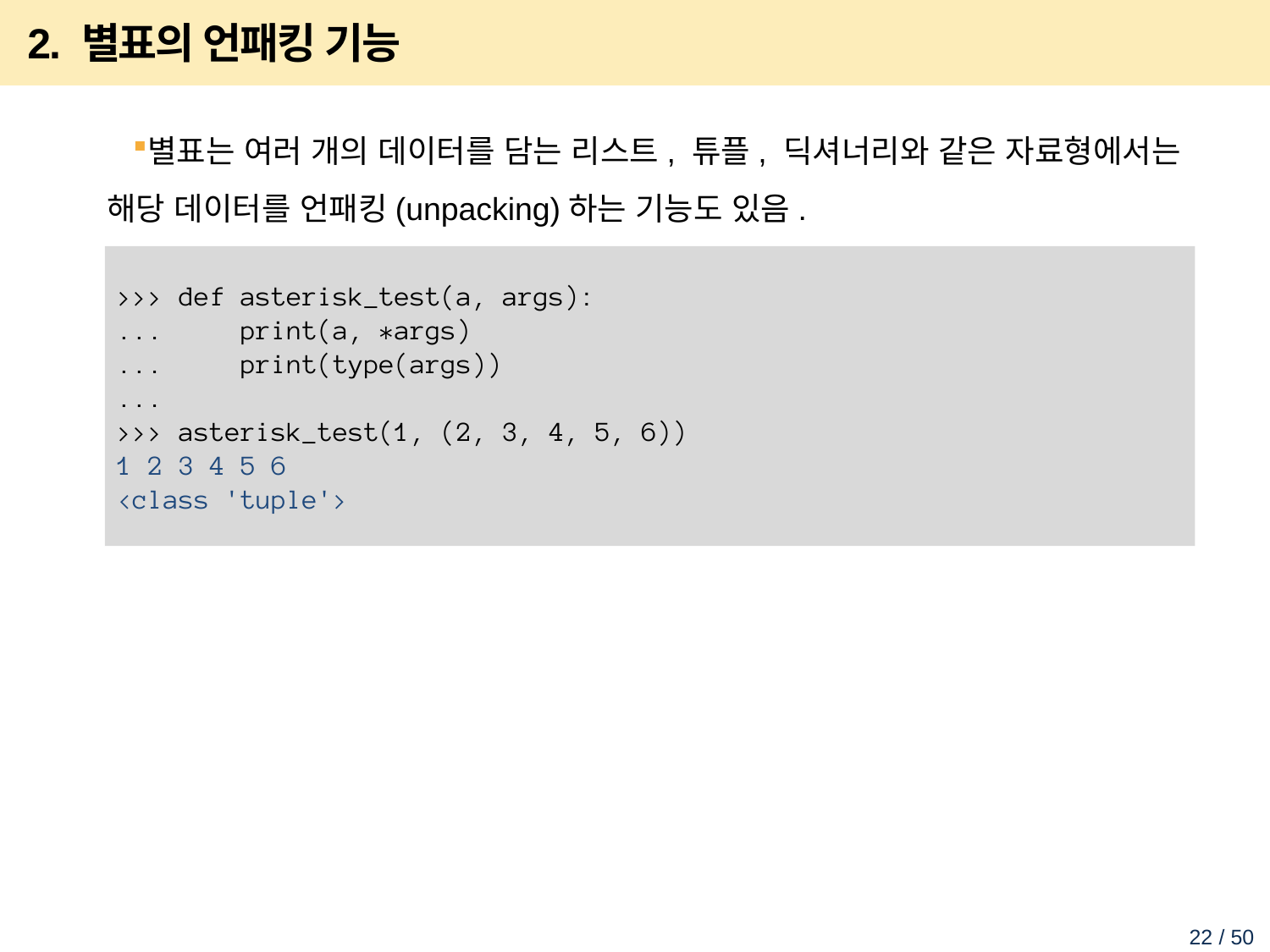

# 2. 별표의 언패킹 기능
별표는 여러 개의 데이터를 담는 리스트, 튜플, 딕셔너리와 같은 자료형에서는 해당 데이터를 언패킹(unpacking)하는 기능도 있음.

>>> def asterisk_test(a, args):
...     print(a, *args)
...     print(type(args))
...
>>> asterisk_test(1, (2, 3, 4, 5, 6))
1 2 3 4 5 6
<class 'tuple'>